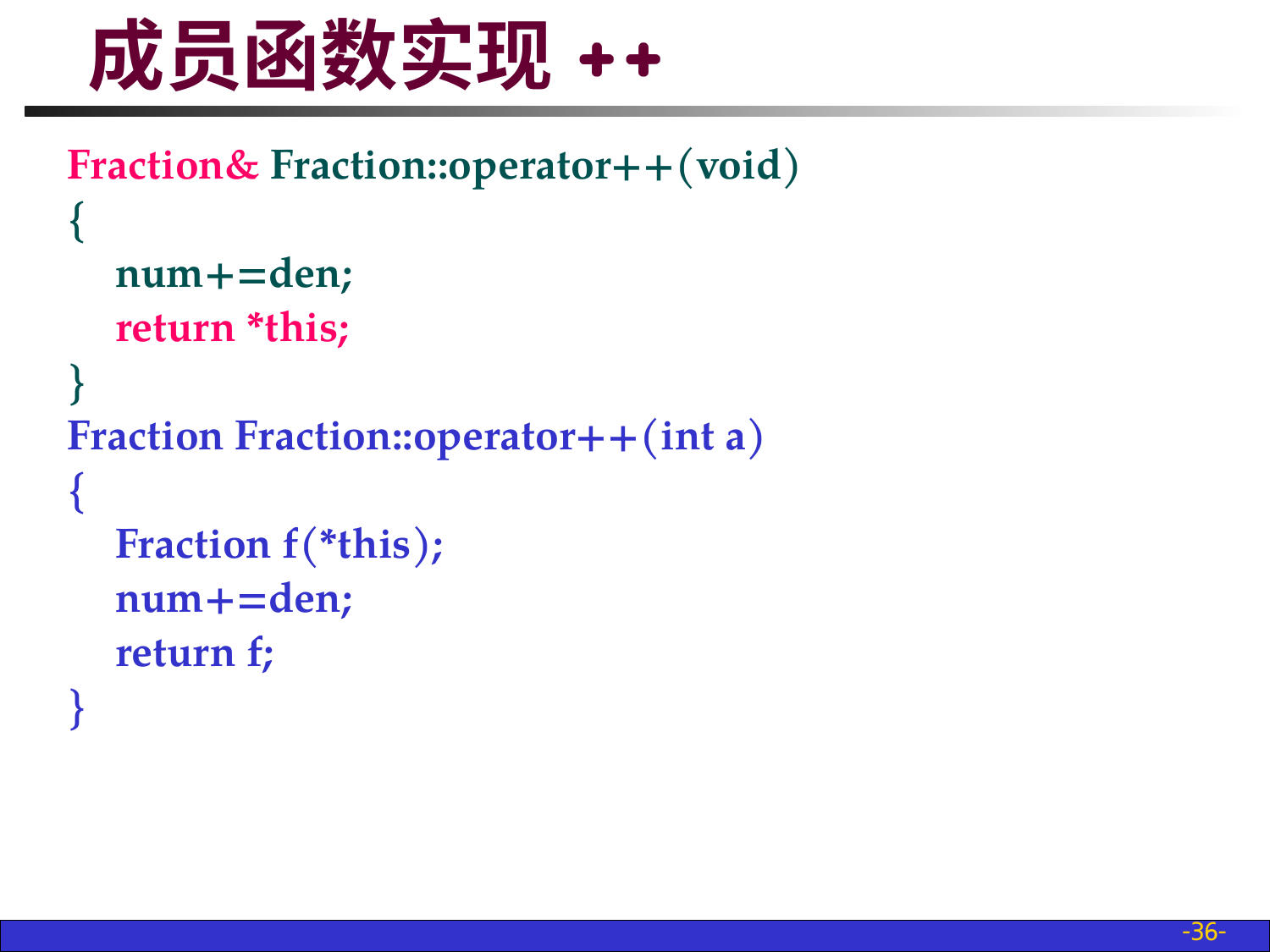

# 成员函数实现++
Fraction& Fraction::operator++(void)
{
	num+=den;
	return *this;
}
Fraction Fraction::operator++(int a)
{
	Fraction f(*this);
	num+=den;
	return f;
}
-36-